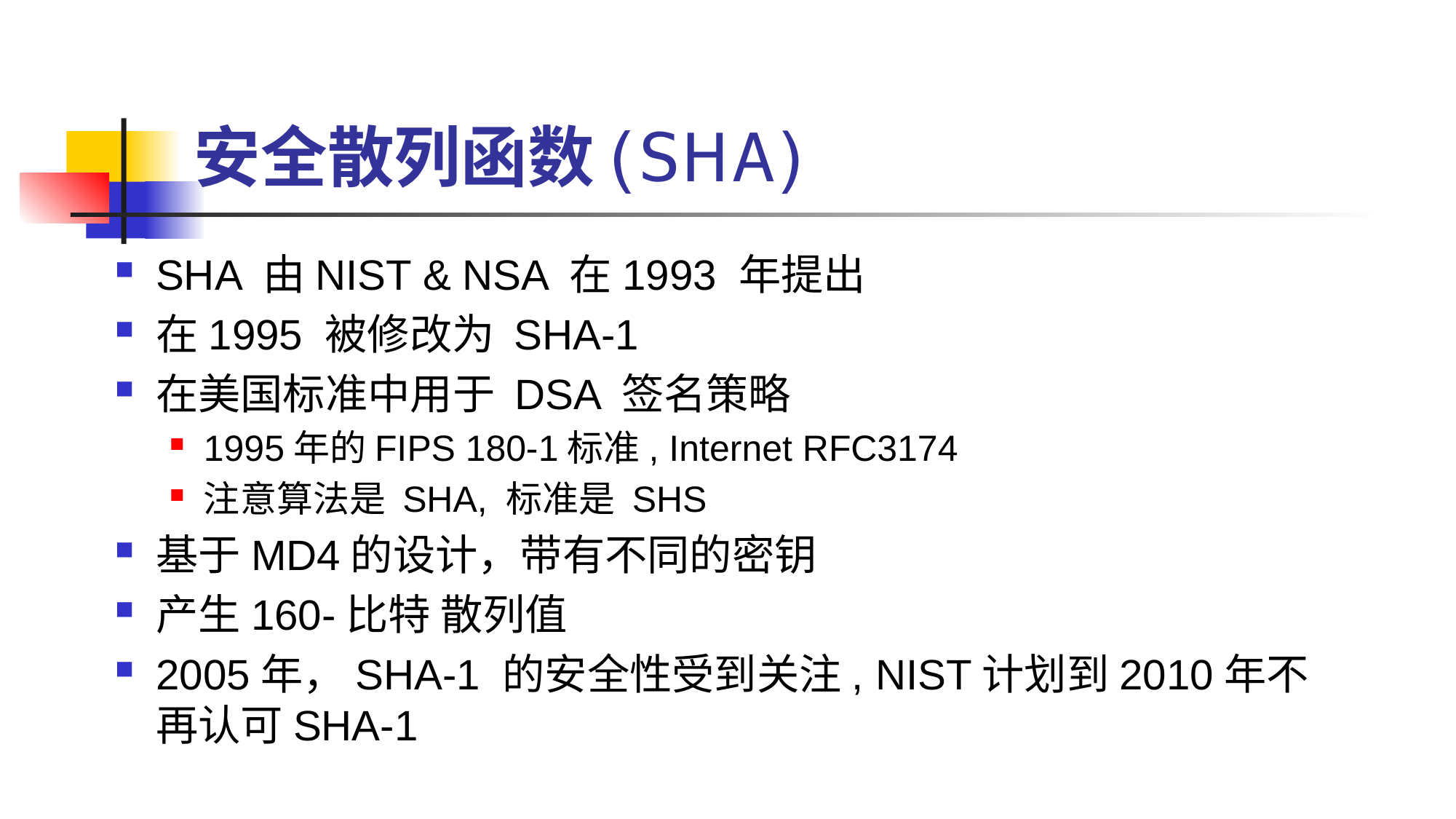

# 安全散列函数(SHA)
SHA 由NIST & NSA 在1993 年提出
在1995 被修改为 SHA-1
在美国标准中用于 DSA 签名策略
1995年的FIPS 180-1标准, Internet RFC3174
注意算法是 SHA, 标准是 SHS
基于MD4的设计，带有不同的密钥
产生160-比特 散列值
2005年，SHA-1 的安全性受到关注, NIST计划到2010年不再认可SHA-1